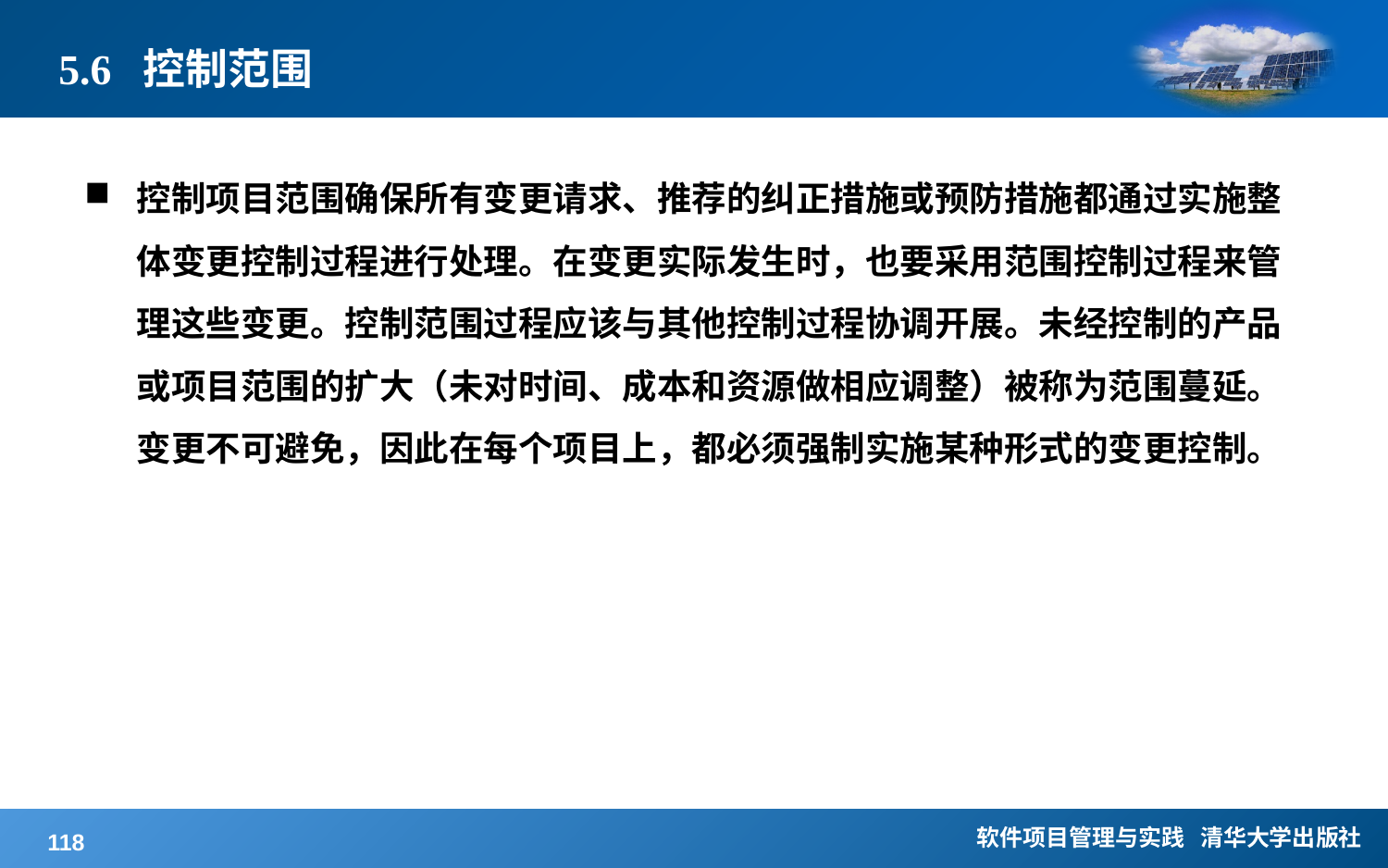

# 5.6  控制范围
控制项目范围确保所有变更请求、推荐的纠正措施或预防措施都通过实施整体变更控制过程进行处理。在变更实际发生时，也要采用范围控制过程来管理这些变更。控制范围过程应该与其他控制过程协调开展。未经控制的产品或项目范围的扩大（未对时间、成本和资源做相应调整）被称为范围蔓延。变更不可避免，因此在每个项目上，都必须强制实施某种形式的变更控制。